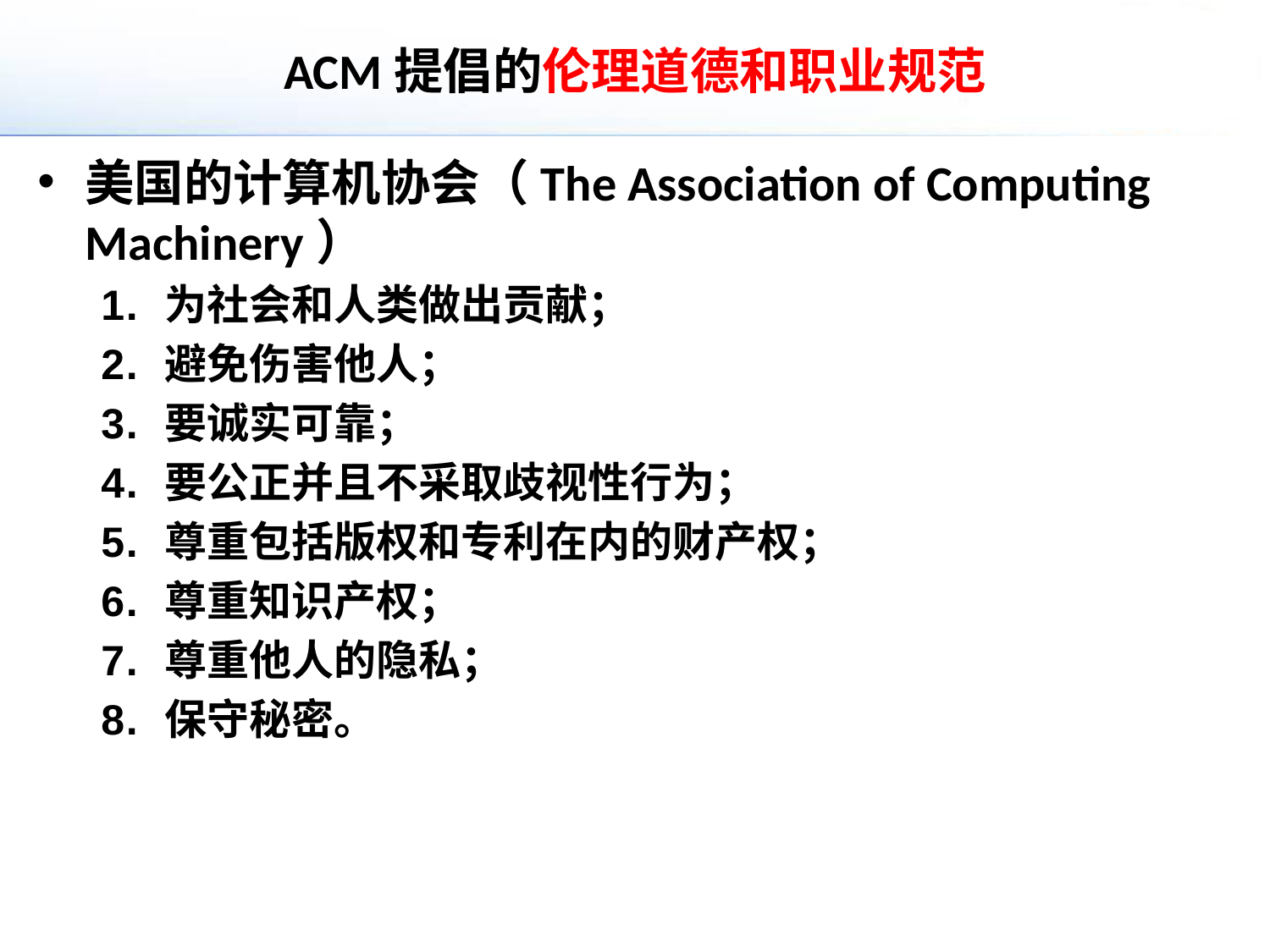

# ACM提倡的伦理道德和职业规范
美国的计算机协会（The Association of Computing Machinery）
为社会和人类做出贡献；
避免伤害他人；
要诚实可靠；
要公正并且不采取歧视性行为；
尊重包括版权和专利在内的财产权；
尊重知识产权；
尊重他人的隐私；
保守秘密。